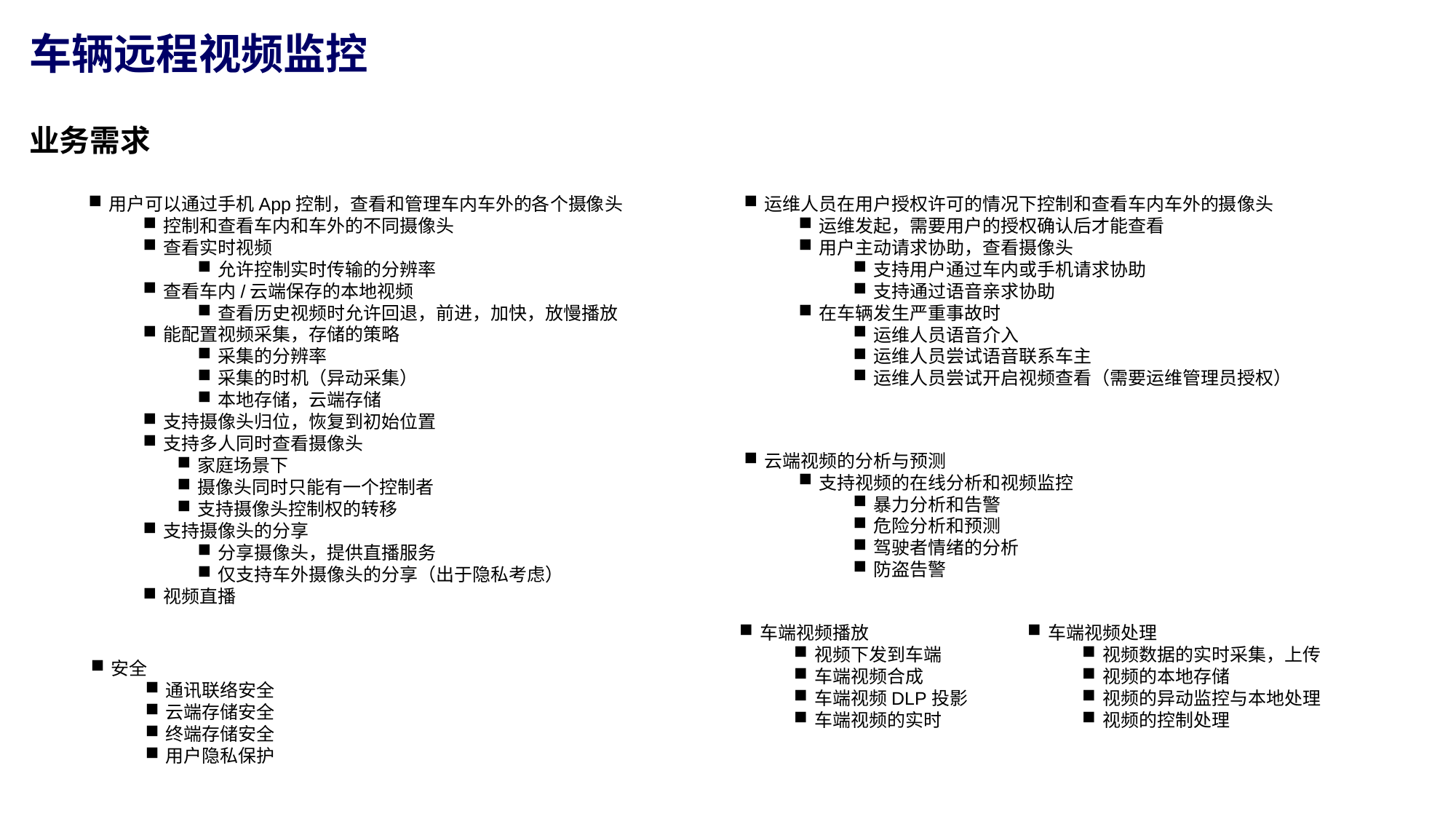

# 车辆远程视频监控
业务需求
用户可以通过手机App控制，查看和管理车内车外的各个摄像头
控制和查看车内和车外的不同摄像头
查看实时视频
允许控制实时传输的分辨率
查看车内/云端保存的本地视频
查看历史视频时允许回退，前进，加快，放慢播放
能配置视频采集，存储的策略
采集的分辨率
采集的时机（异动采集）
本地存储，云端存储
支持摄像头归位，恢复到初始位置
支持多人同时查看摄像头
家庭场景下
摄像头同时只能有一个控制者
支持摄像头控制权的转移
支持摄像头的分享
分享摄像头，提供直播服务
仅支持车外摄像头的分享（出于隐私考虑）
视频直播

运维人员在用户授权许可的情况下控制和查看车内车外的摄像头
运维发起，需要用户的授权确认后才能查看
用户主动请求协助，查看摄像头
支持用户通过车内或手机请求协助
支持通过语音亲求协助
在车辆发生严重事故时
运维人员语音介入
运维人员尝试语音联系车主
运维人员尝试开启视频查看（需要运维管理员授权）
云端视频的分析与预测
支持视频的在线分析和视频监控
暴力分析和告警
危险分析和预测
驾驶者情绪的分析
防盗告警
车端视频播放
视频下发到车端
车端视频合成
车端视频DLP投影
车端视频的实时
车端视频处理
视频数据的实时采集，上传
视频的本地存储
视频的异动监控与本地处理
视频的控制处理
安全
通讯联络安全
云端存储安全
终端存储安全
用户隐私保护
2